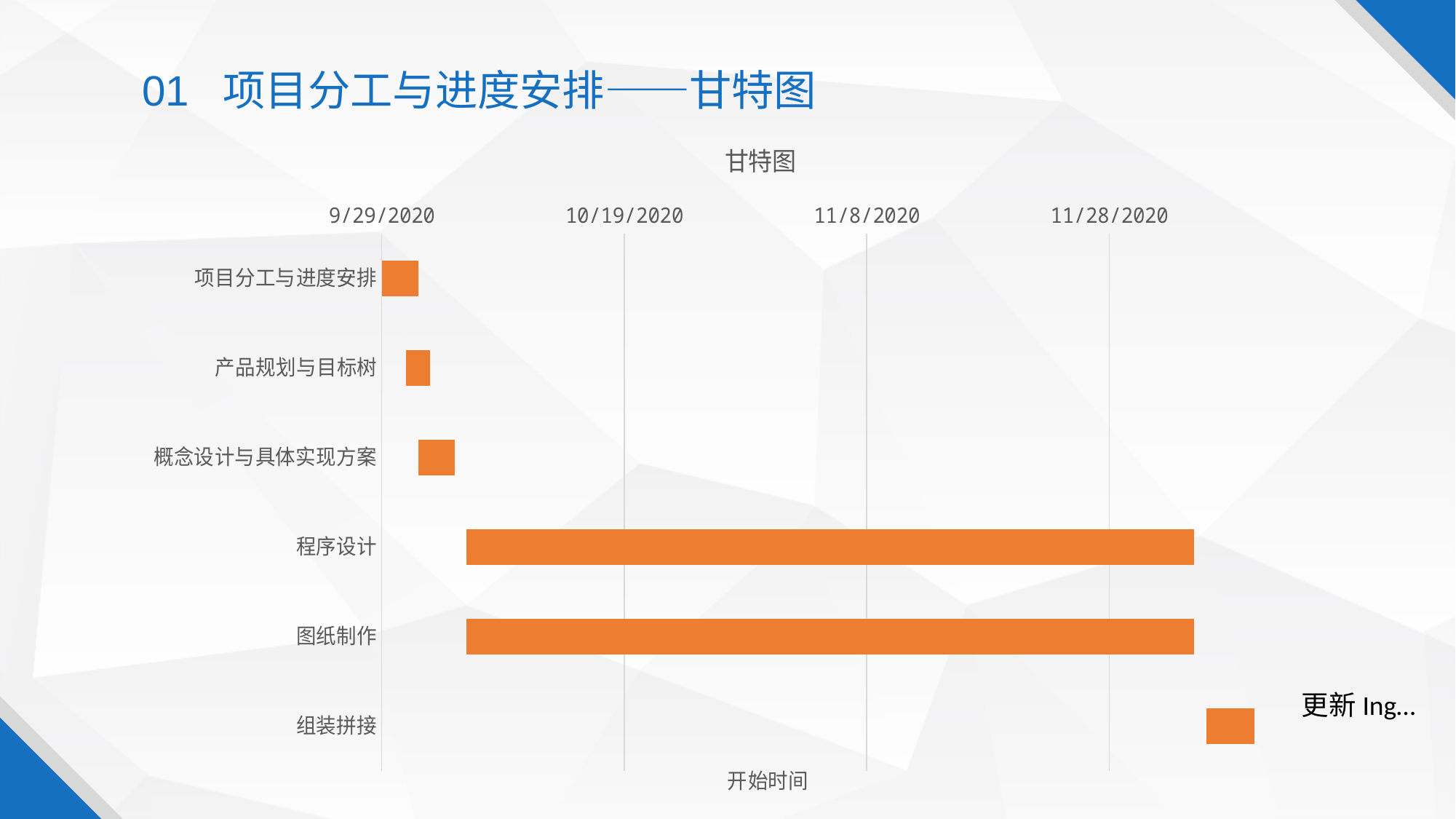

01  项目分工与进度安排——甘特图

### Chart: 甘特图

| Category | 开始时间 | 持续时间 |
|---|---|---|
| 项目分工与进度安排 | 44103.0 | 3.0 |
| 产品规划与目标树 | 44105.0 | 2.0 |
| 概念设计与具体实现方案 | 44106.0 | 3.0 |
| 程序设计 | 44110.0 | 60.0 |
| 图纸制作 | 44110.0 | 60.0 |
| 组装拼接 | 44171.0 | 4.0 |
更新Ing…